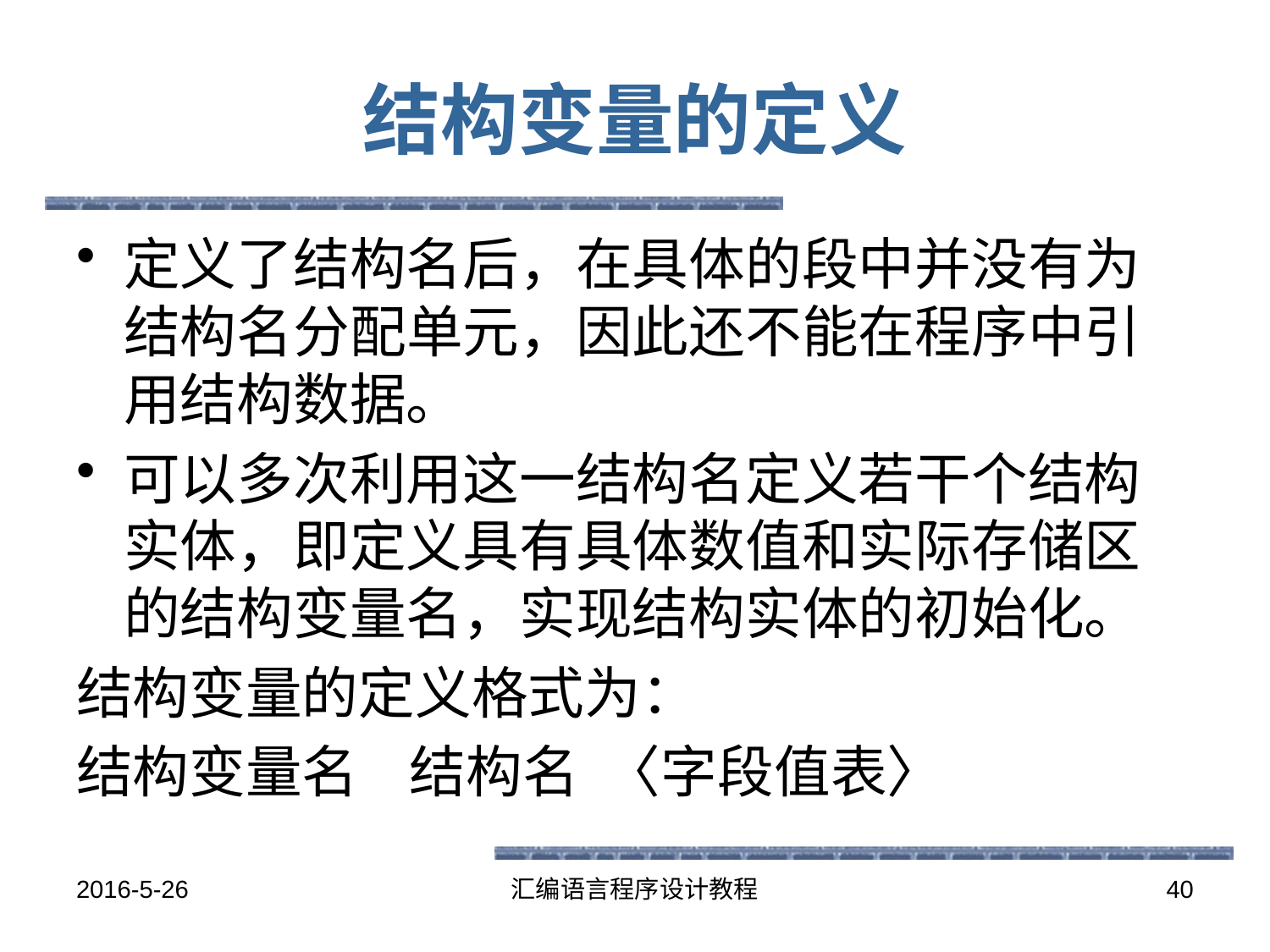

# 结构变量的定义
定义了结构名后，在具体的段中并没有为结构名分配单元，因此还不能在程序中引用结构数据。
可以多次利用这一结构名定义若干个结构实体，即定义具有具体数值和实际存储区的结构变量名，实现结构实体的初始化。
结构变量的定义格式为：
结构变量名    结构名  〈字段值表〉
2016-5-26
汇编语言程序设计教程
40